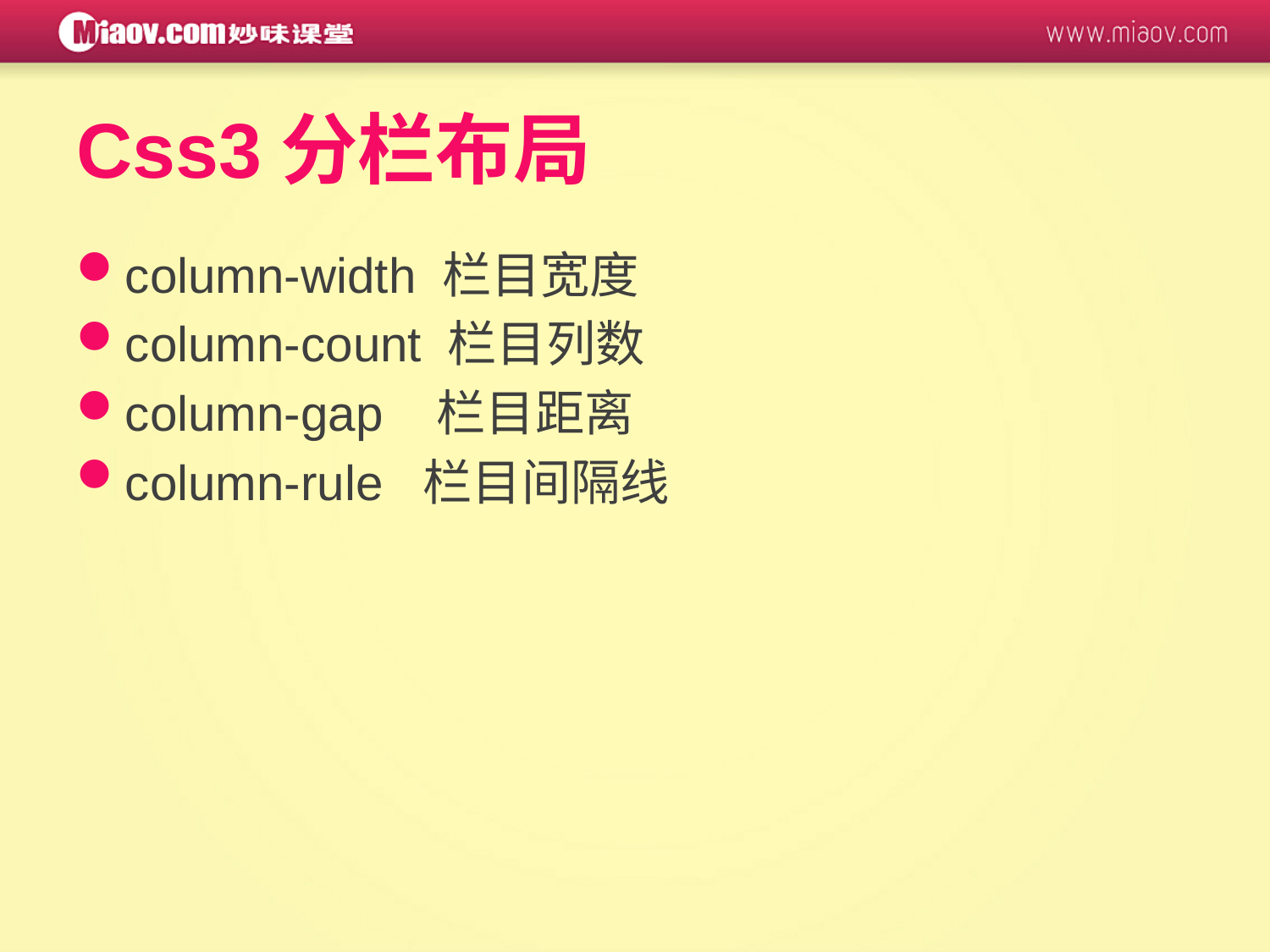

# Css3分栏布局
column-width 栏目宽度
column-count 栏目列数
column-gap   栏目距离
column-rule  栏目间隔线